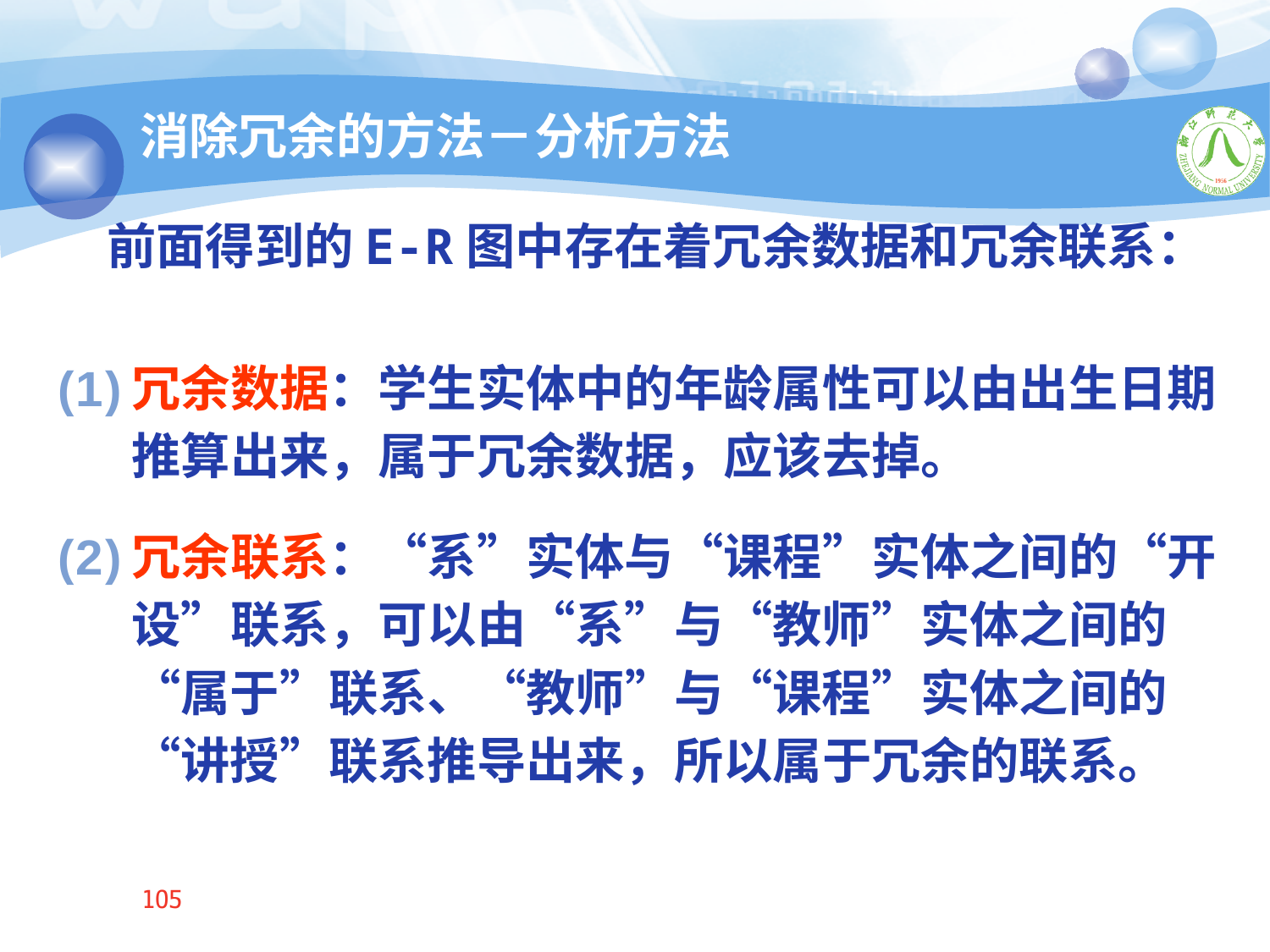

# 消除冗余的方法－分析方法
　前面得到的E-R图中存在着冗余数据和冗余联系：

冗余数据：学生实体中的年龄属性可以由出生日期推算出来，属于冗余数据，应该去掉。

冗余联系：“系”实体与“课程”实体之间的“开设”联系，可以由“系”与“教师”实体之间的“属于”联系、“教师”与“课程”实体之间的“讲授”联系推导出来，所以属于冗余的联系。
105